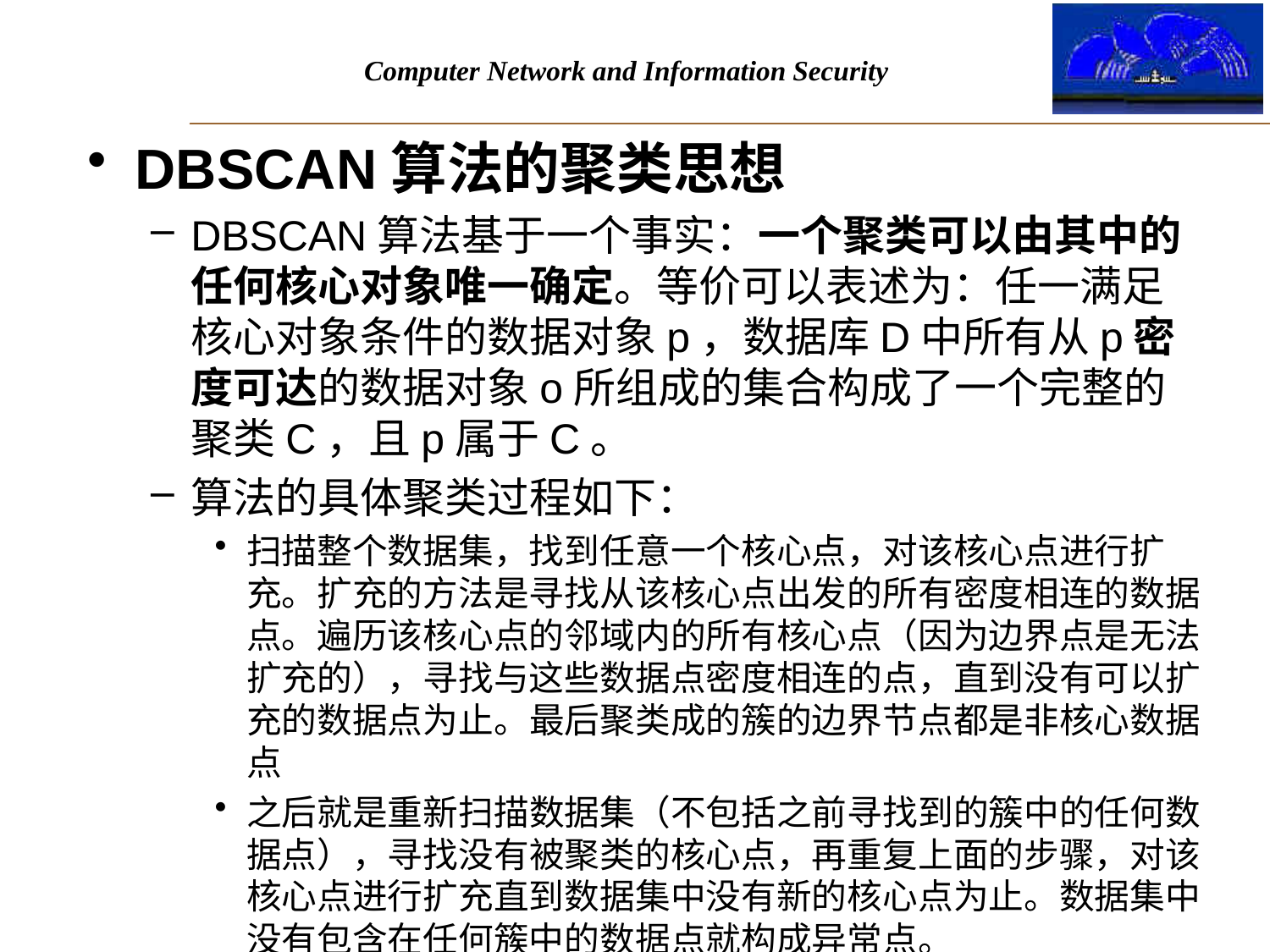

DBSCAN算法的聚类思想
DBSCAN算法基于一个事实：一个聚类可以由其中的任何核心对象唯一确定。等价可以表述为：任一满足核心对象条件的数据对象p，数据库D中所有从p密度可达的数据对象o所组成的集合构成了一个完整的聚类C，且p属于C。
算法的具体聚类过程如下：
扫描整个数据集，找到任意一个核心点，对该核心点进行扩充。扩充的方法是寻找从该核心点出发的所有密度相连的数据点。遍历该核心点的邻域内的所有核心点（因为边界点是无法扩充的），寻找与这些数据点密度相连的点，直到没有可以扩充的数据点为止。最后聚类成的簇的边界节点都是非核心数据点
之后就是重新扫描数据集（不包括之前寻找到的簇中的任何数据点），寻找没有被聚类的核心点，再重复上面的步骤，对该核心点进行扩充直到数据集中没有新的核心点为止。数据集中没有包含在任何簇中的数据点就构成异常点。

#